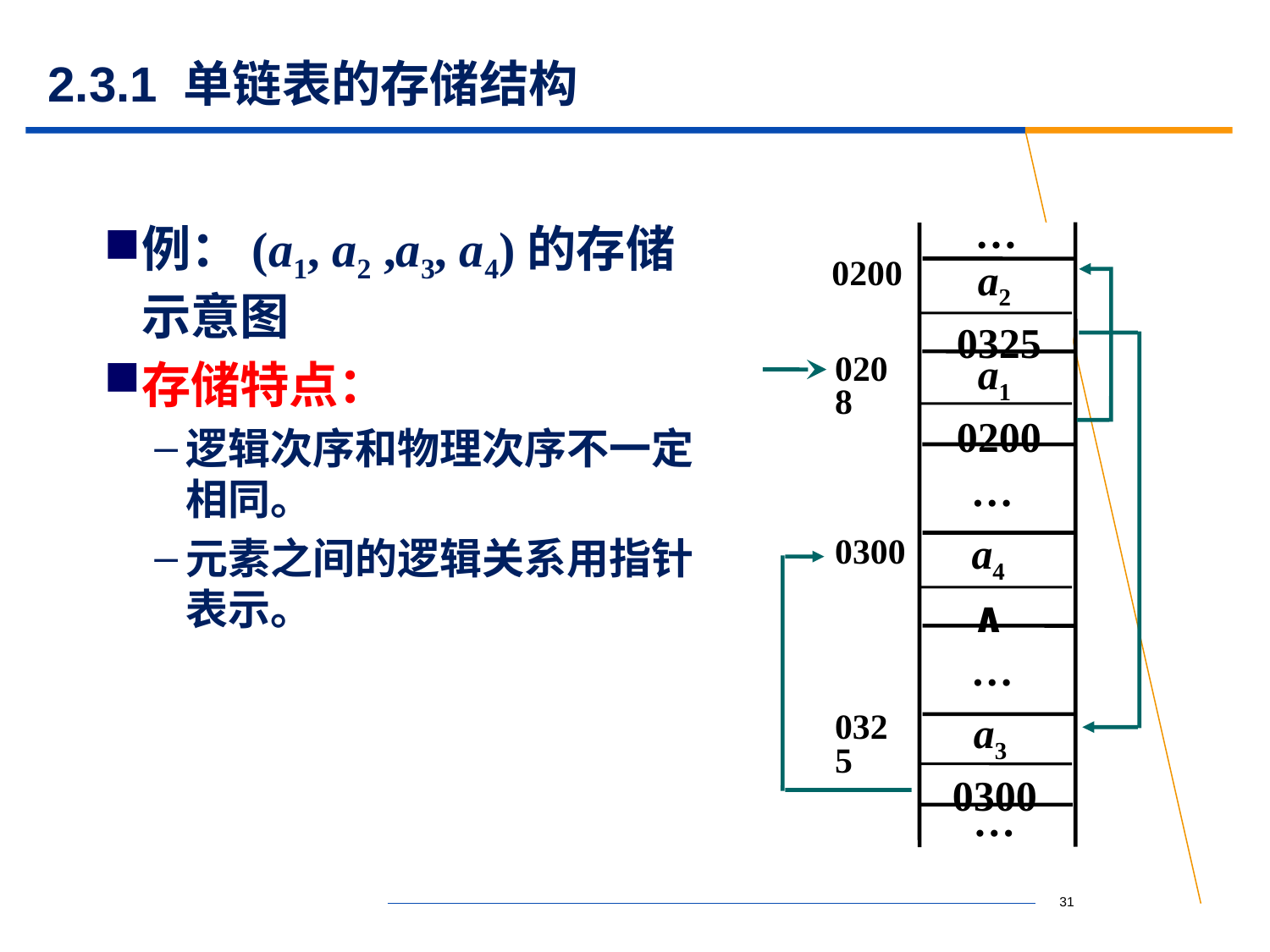

# 2.3.1 单链表的存储结构
…

0200
0208
…
0300
…
0325
…
例：(a1, a2 ,a3, a4)的存储示意图
存储特点：
逻辑次序和物理次序不一定相同。
元素之间的逻辑关系用指针表示。
  a2
0325

  a1
0200

  a4
  ∧

  a3
0300